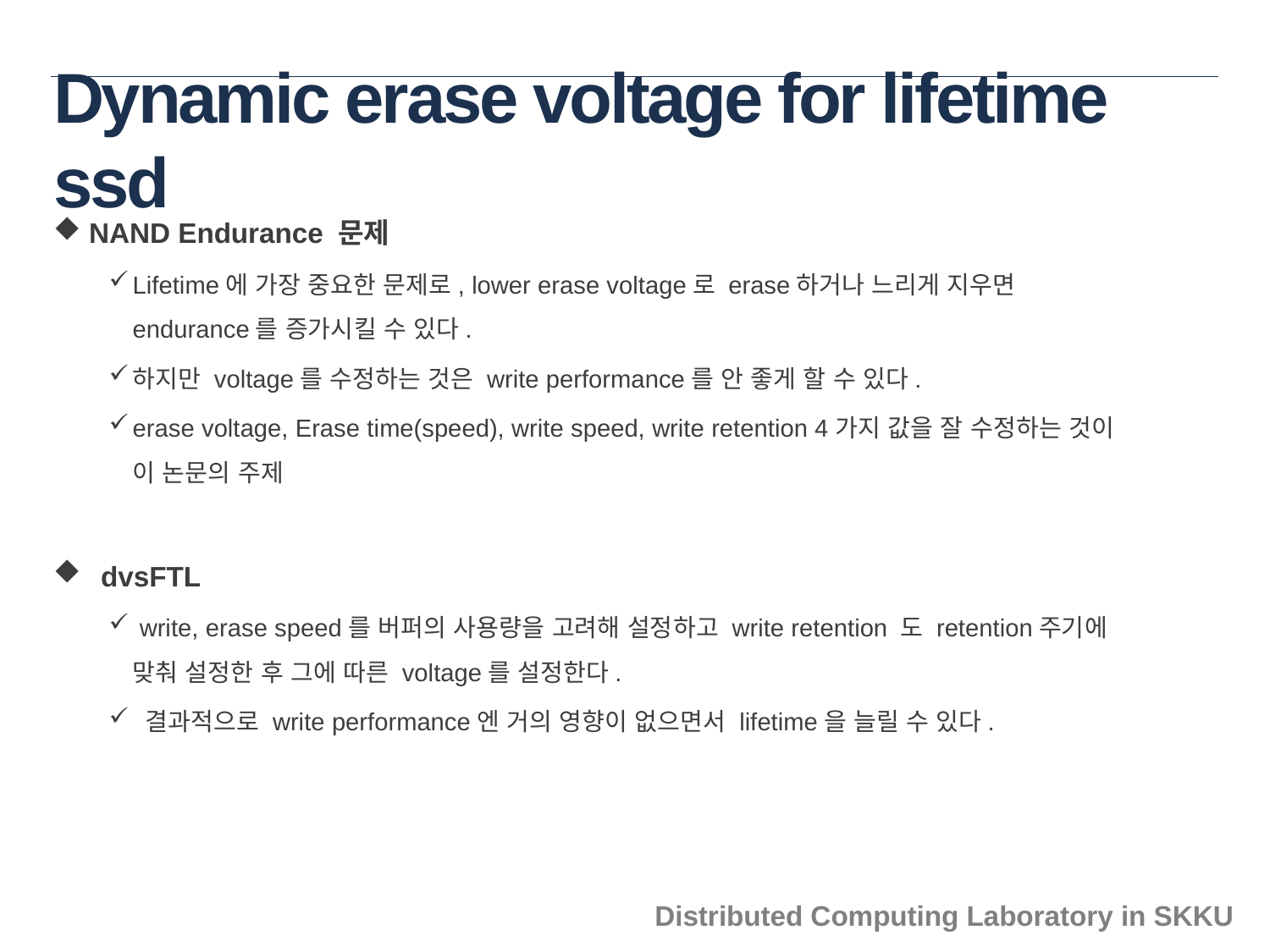

# Dynamic erase voltage for lifetime ssd
 NAND Endurance 문제
Lifetime에 가장 중요한 문제로, lower erase voltage로 erase하거나 느리게 지우면 endurance를 증가시킬 수 있다.
하지만 voltage를 수정하는 것은 write performance를 안 좋게 할 수 있다.
erase voltage, Erase time(speed), write speed, write retention 4가지 값을 잘 수정하는 것이 이 논문의 주제

dvsFTL
 write, erase speed를 버퍼의 사용량을 고려해 설정하고 write retention 도 retention주기에 맞춰 설정한 후 그에 따른 voltage를 설정한다.
 결과적으로 write performance엔 거의 영향이 없으면서 lifetime을 늘릴 수 있다.
Distributed Computing Laboratory in SKKU